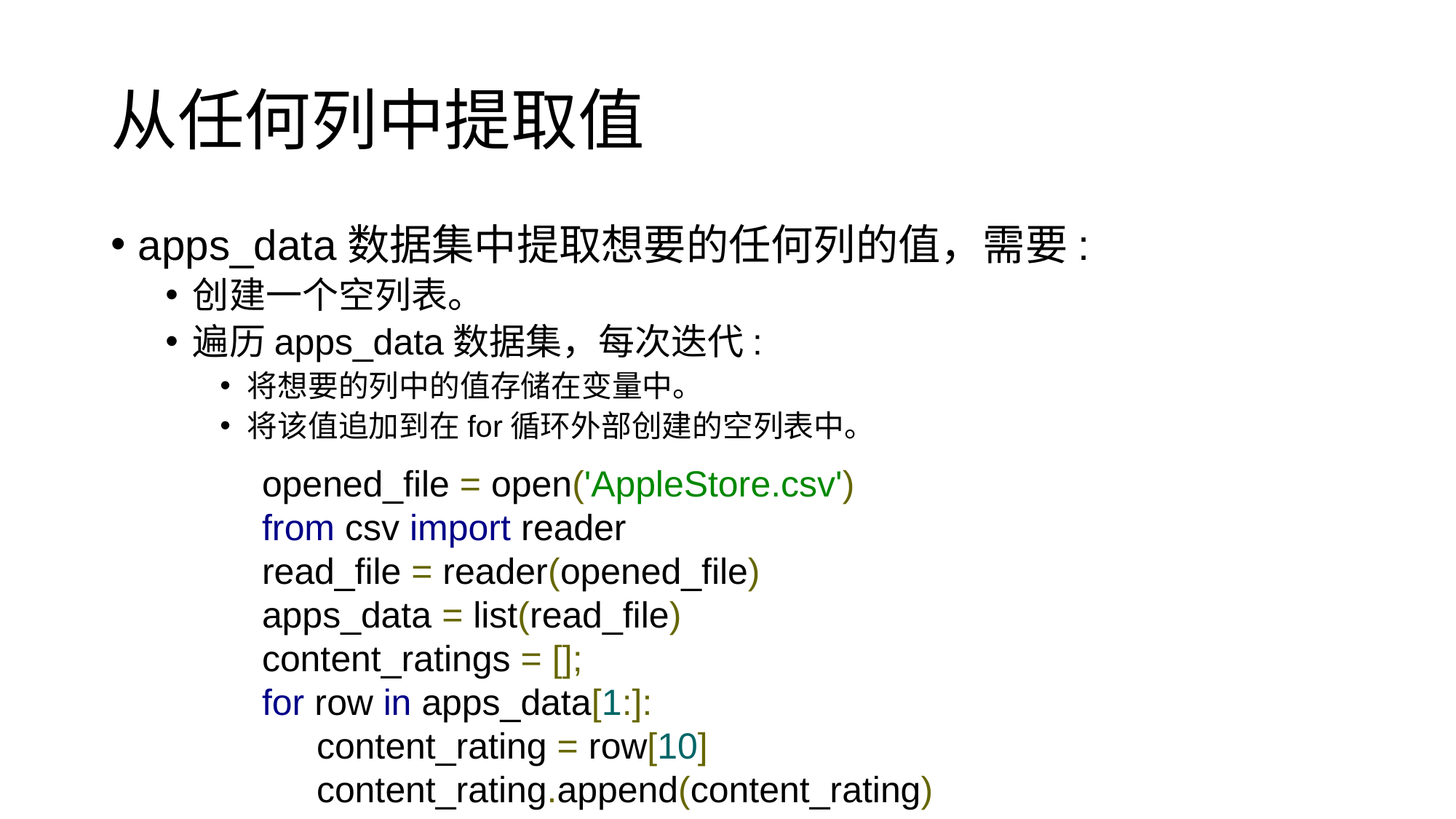

# 从任何列中提取值
apps_data数据集中提取想要的任何列的值，需要:
创建一个空列表。
遍历apps_data数据集，每次迭代:
将想要的列中的值存储在变量中。
将该值追加到在for循环外部创建的空列表中。

opened_file = open('AppleStore.csv')
from csv import reader
read_file = reader(opened_file)
apps_data = list(read_file)
content_ratings = [];
for row in apps_data[1:]:
content_rating = row[10]
content_rating.append(content_rating)